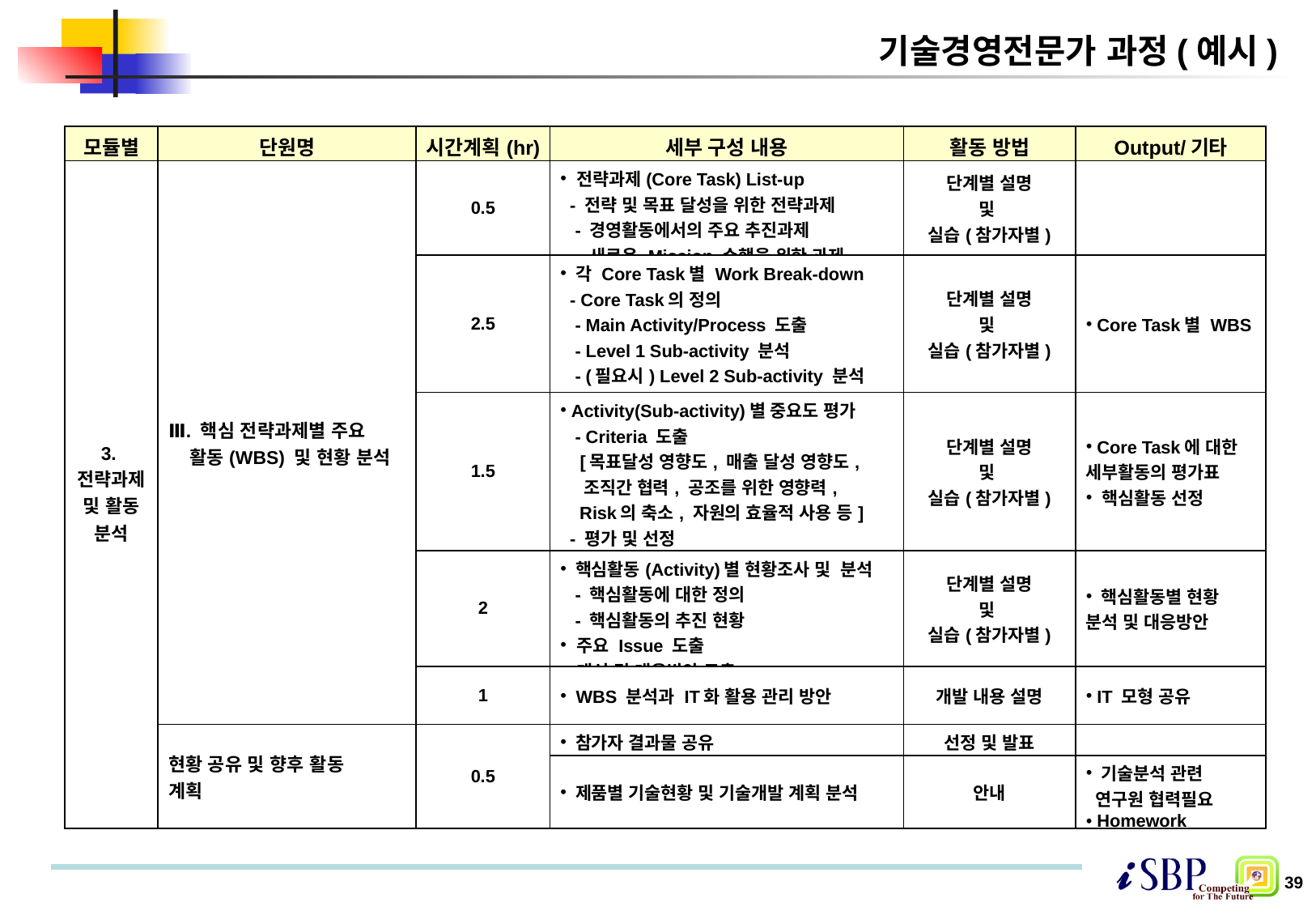

# 기술경영전문가 과정(예시)
| 모듈별 | 단원명 | 시간계획(hr) | 세부 구성 내용 | 활동 방법 | Output/기타 |
| --- | --- | --- | --- | --- | --- |
| 3. 전략과제 및 활동 분석 | Ⅲ. 핵심 전략과제별 주요 활동(WBS) 및 현황 분석 | 0.5 | 전략과제(Core Task) List-up - 전략 및 목표 달성을 위한 전략과제 - 경영활동에서의 주요 추진과제 - 새로운 Mission 수행을 위한 과제 | 단계별 설명 및 실습(참가자별) |  |
|  |  | 2.5 | 각 Core Task별 Work Break-down - Core Task의 정의 - Main Activity/Process 도출 - Level 1 Sub-activity 분석 - (필요시) Level 2 Sub-activity 분석 - 각 Activity별 수행 조직/기능 | 단계별 설명 및 실습(참가자별) | Core Task별 WBS |
|  |  | 1.5 | Activity(Sub-activity)별 중요도 평가 - Criteria 도출 [목표달성 영향도, 매출 달성 영향도, 조직간 협력, 공조를 위한 영향력, Risk의 축소, 자원의 효율적 사용 등] - 평가 및 선정 핵심 활동(Activity) 도출(선정) | 단계별 설명 및 실습(참가자별) | Core Task에 대한 세부활동의 평가표 핵심활동 선정 |
|  |  | 2 | 핵심활동(Activity)별 현황조사 및 분석 - 핵심활동에 대한 정의 - 핵심활동의 추진 현황 주요 Issue 도출 개선 및 대응방안 도출 | 단계별 설명 및 실습(참가자별) | 핵심활동별 현황 분석 및 대응방안 |
|  |  | 1 | WBS 분석과 IT화 활용 관리 방안 | 개발 내용 설명 | IT 모형 공유 |
|  | 현황 공유 및 향후 활동 계획 | 0.5 | 참가자 결과물 공유 | 선정 및 발표 |  |
|  |  |  | 제품별 기술현황 및 기술개발 계획 분석 | 안내 | 기술분석 관련 연구원 협력필요 Homework |
39